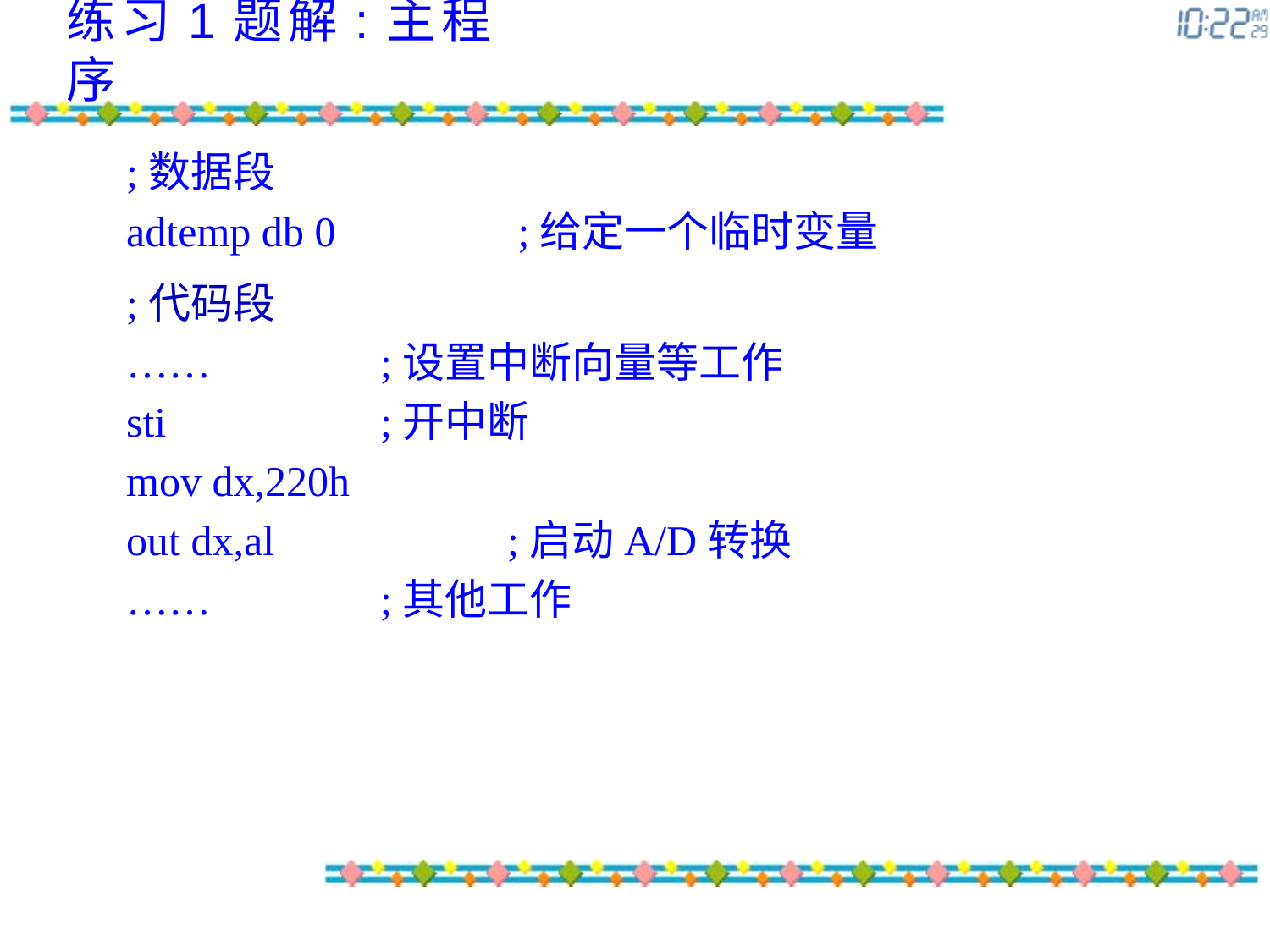

练习1题解:主程序
	;数据段
	adtemp db 0      	 ;给定一个临时变量
	;代码段
	……		;设置中断向量等工作
	sti		;开中断
	mov dx,220h
	out dx,al		;启动A/D转换
	……		;其他工作